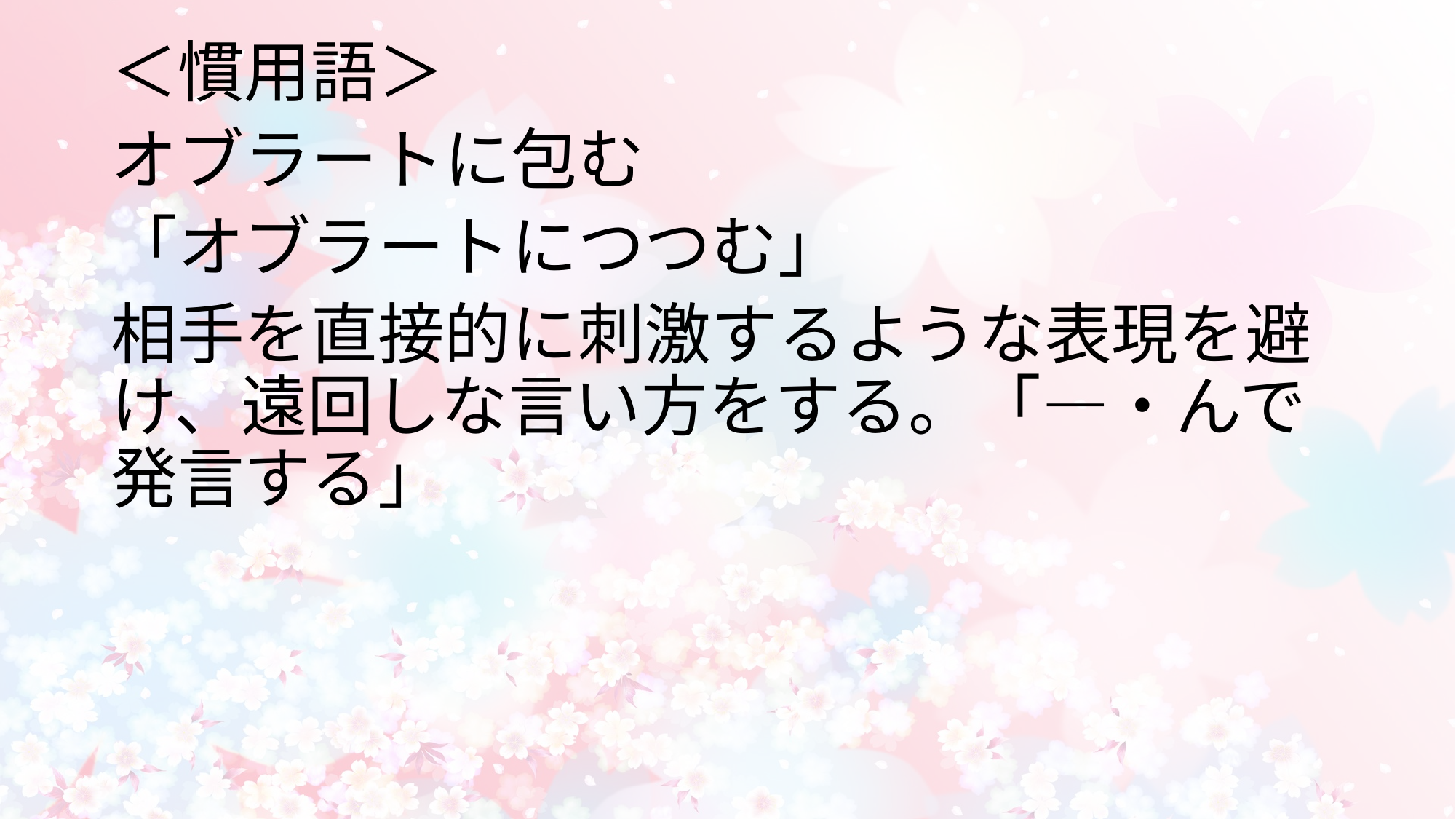

＜慣用語＞
オブラートに包む
「オブラートにつつむ」
相手を直接的に刺激するような表現を避け、遠回しな言い方をする。「―・んで発言する」